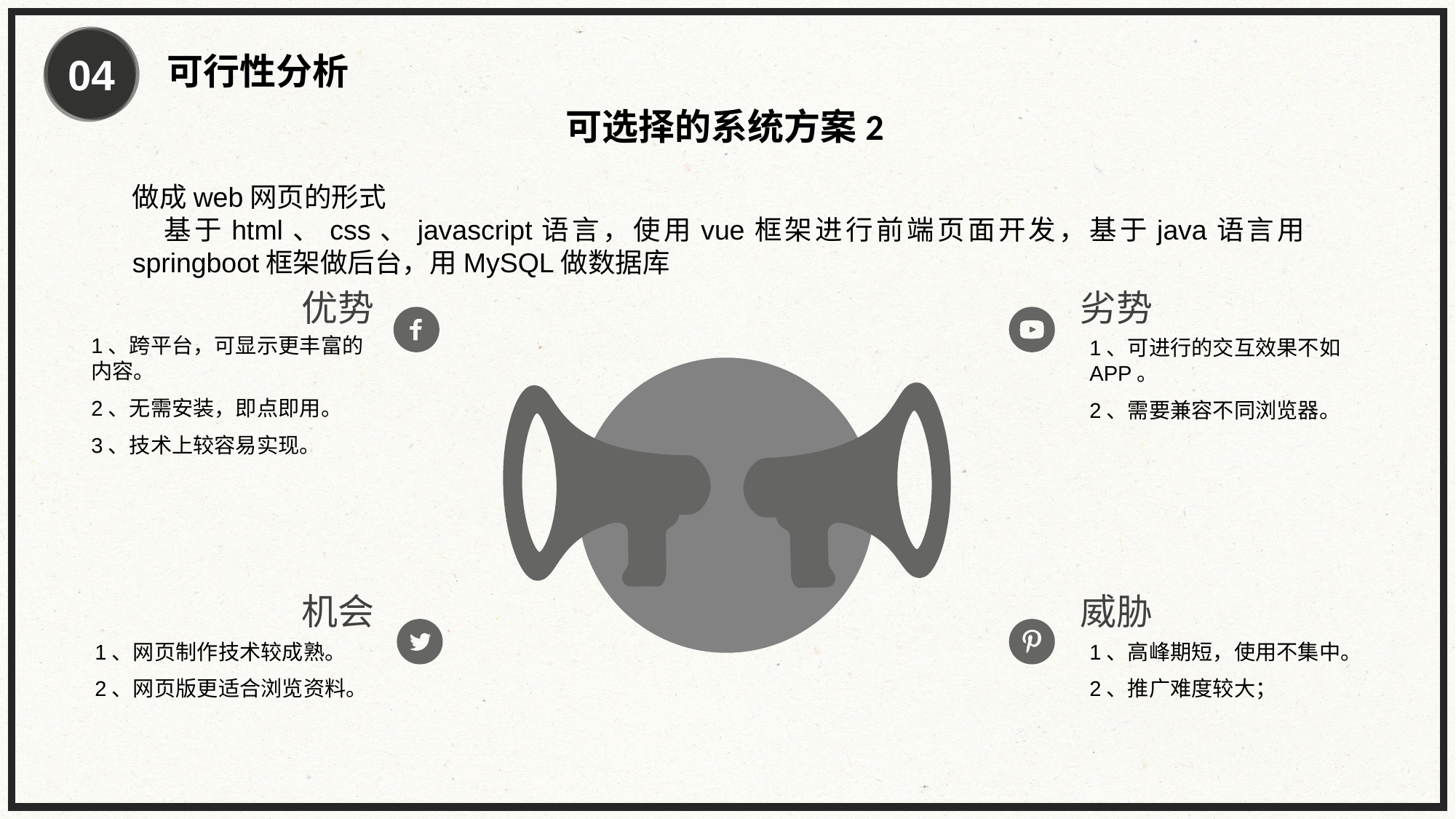

04
可行性分析
可选择的系统方案2
做成web网页的形式
基于html、css、javascript语言，使用vue框架进行前端页面开发，基于java语言用springboot框架做后台，用MySQL做数据库

优势
1、跨平台，可显示更丰富的内容。
2、无需安装，即点即用。
3、技术上较容易实现。
劣势
1、可进行的交互效果不如APP。
2、需要兼容不同浏览器。

机会
1、网页制作技术较成熟。
2、网页版更适合浏览资料。
威胁
1、高峰期短，使用不集中。
2、推广难度较大；